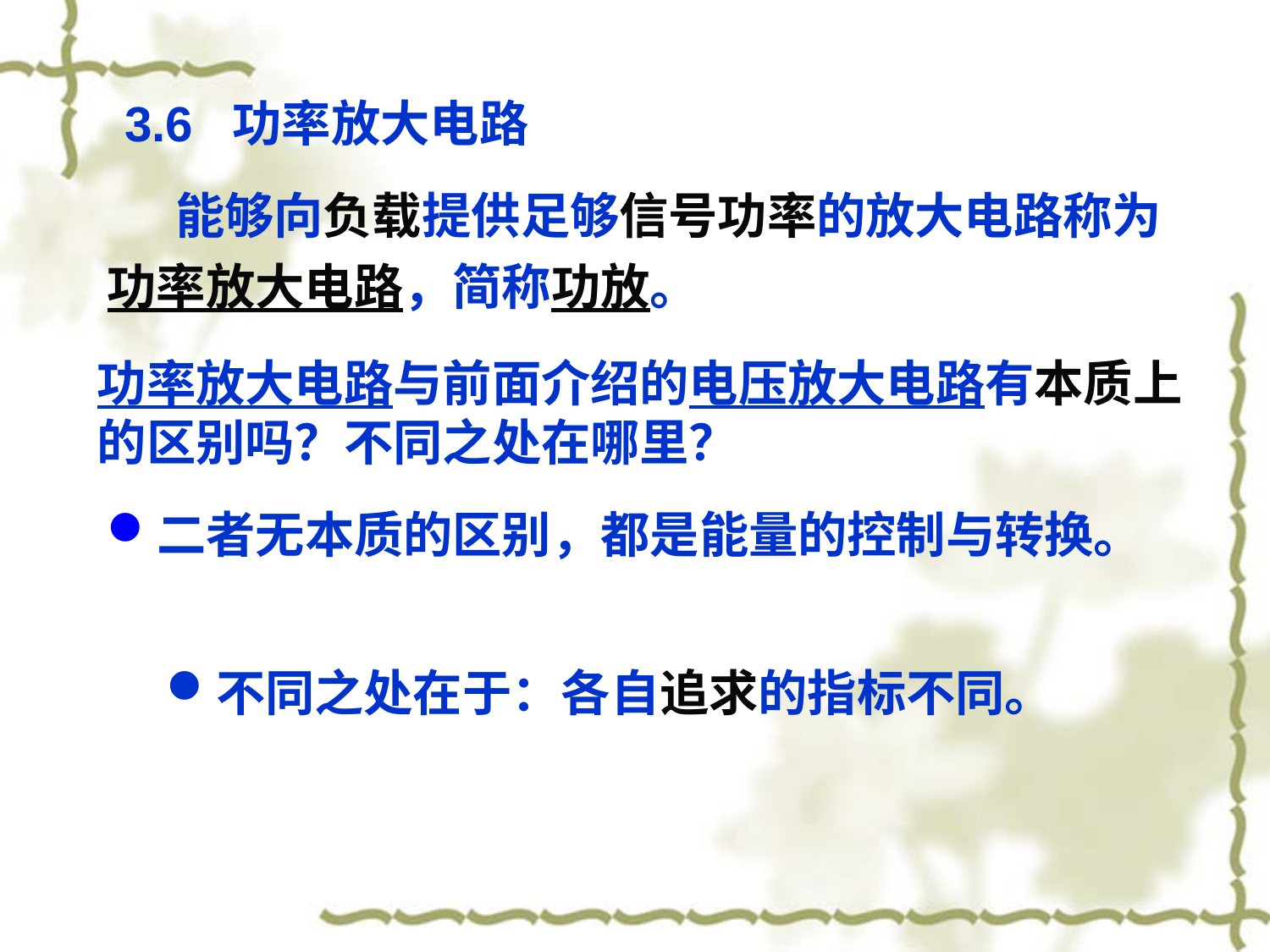

3.6  功率放大电路
     能够向负载提供足够信号功率的放大电路称为功率放大电路，简称功放。
功率放大电路与前面介绍的电压放大电路有本质上的区别吗？不同之处在哪里？
二者无本质的区别，都是能量的控制与转换。
不同之处在于：各自追求的指标不同。
147